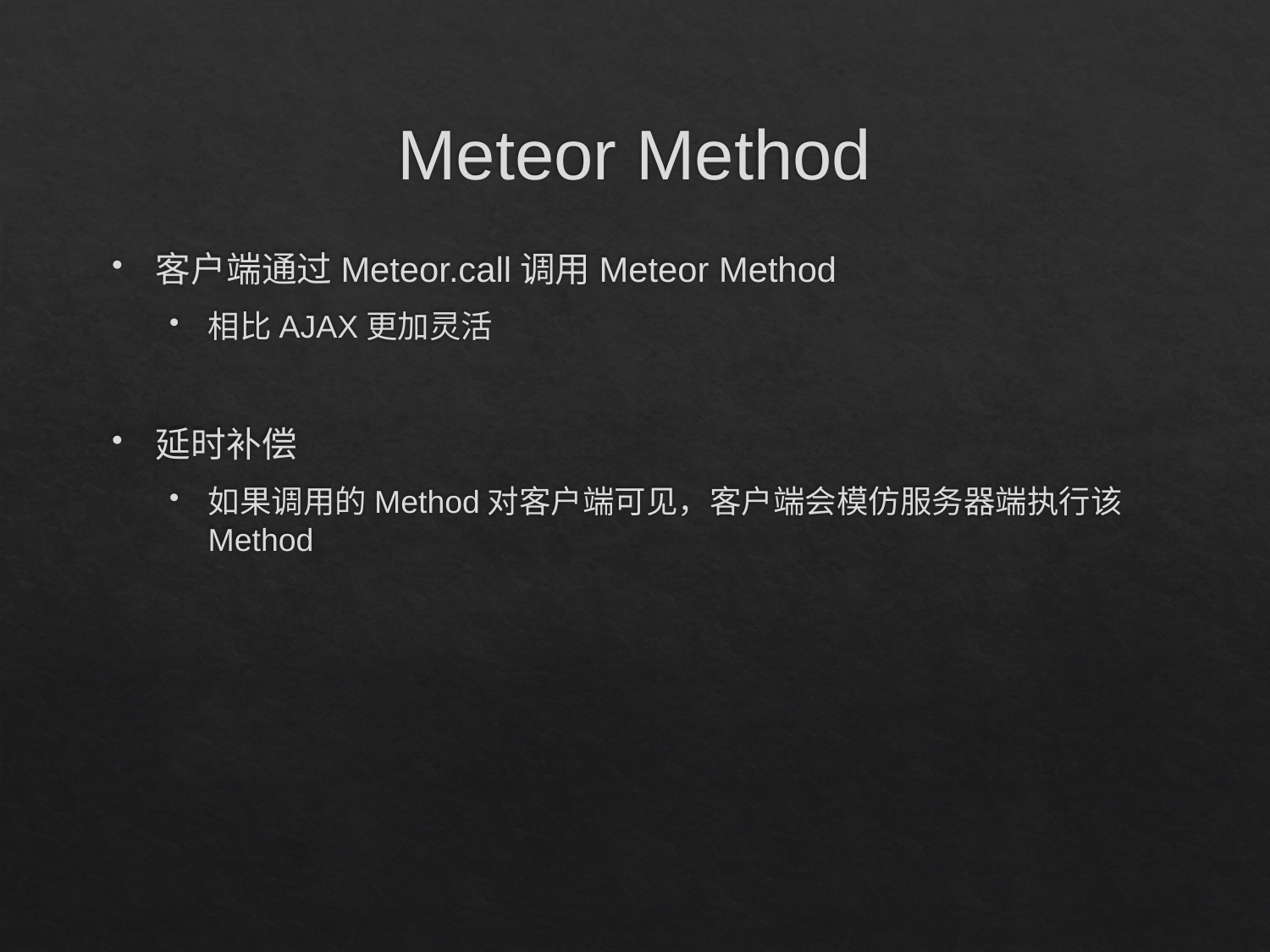

# Meteor Method
客户端通过Meteor.call调用Meteor Method
相比AJAX更加灵活

延时补偿
如果调用的Method对客户端可见，客户端会模仿服务器端执行该Method